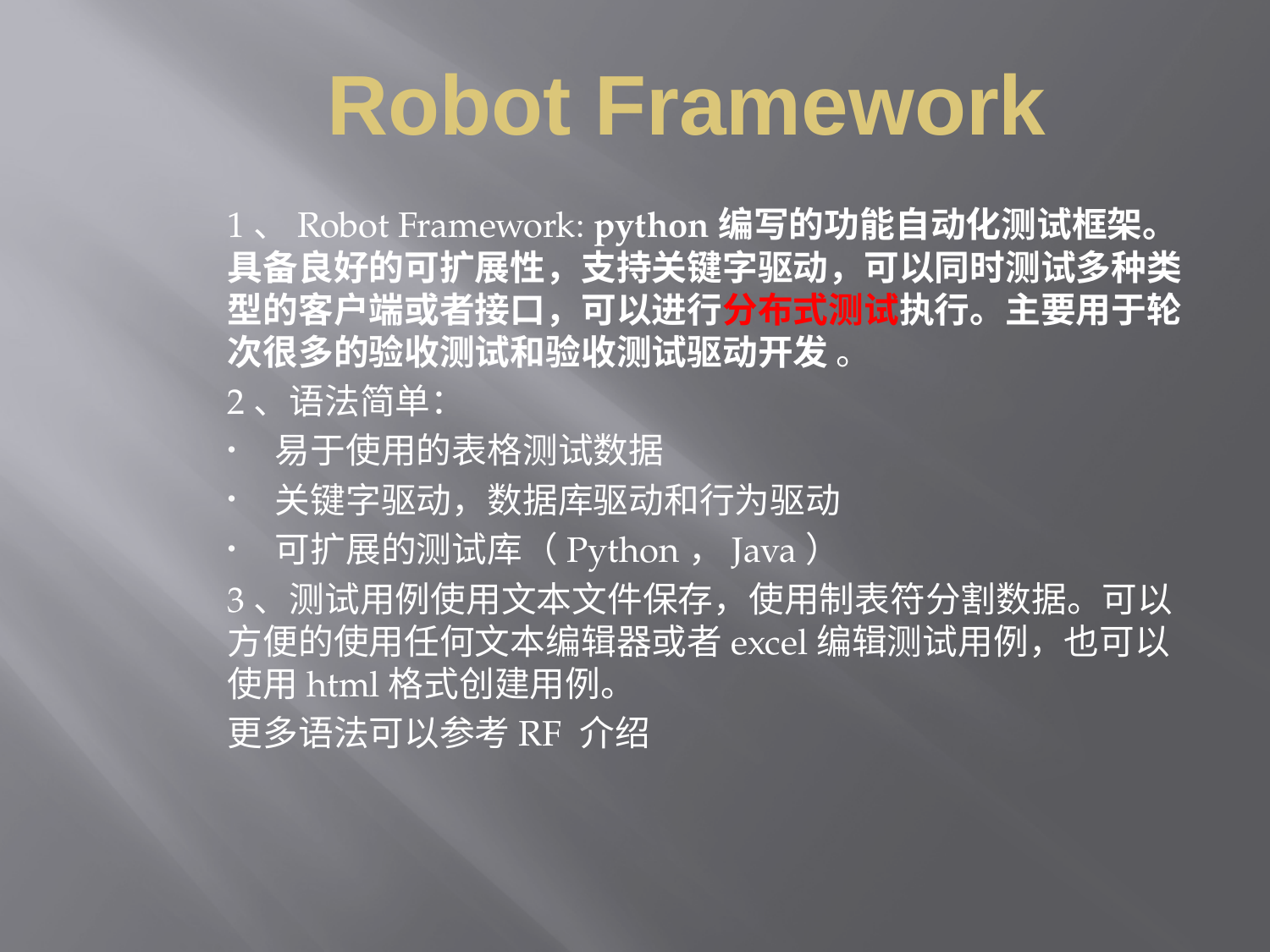

# Robot Framework
1、Robot Framework: python编写的功能自动化测试框架。具备良好的可扩展性，支持关键字驱动，可以同时测试多种类型的客户端或者接口，可以进行分布式测试执行。主要用于轮次很多的验收测试和验收测试驱动开发 。
2、语法简单：
易于使用的表格测试数据
关键字驱动，数据库驱动和行为驱动
可扩展的测试库（Python，Java）
3、测试用例使用文本文件保存，使用制表符分割数据。可以方便的使用任何文本编辑器或者excel编辑测试用例，也可以使用html格式创建用例。
更多语法可以参考RF 介绍